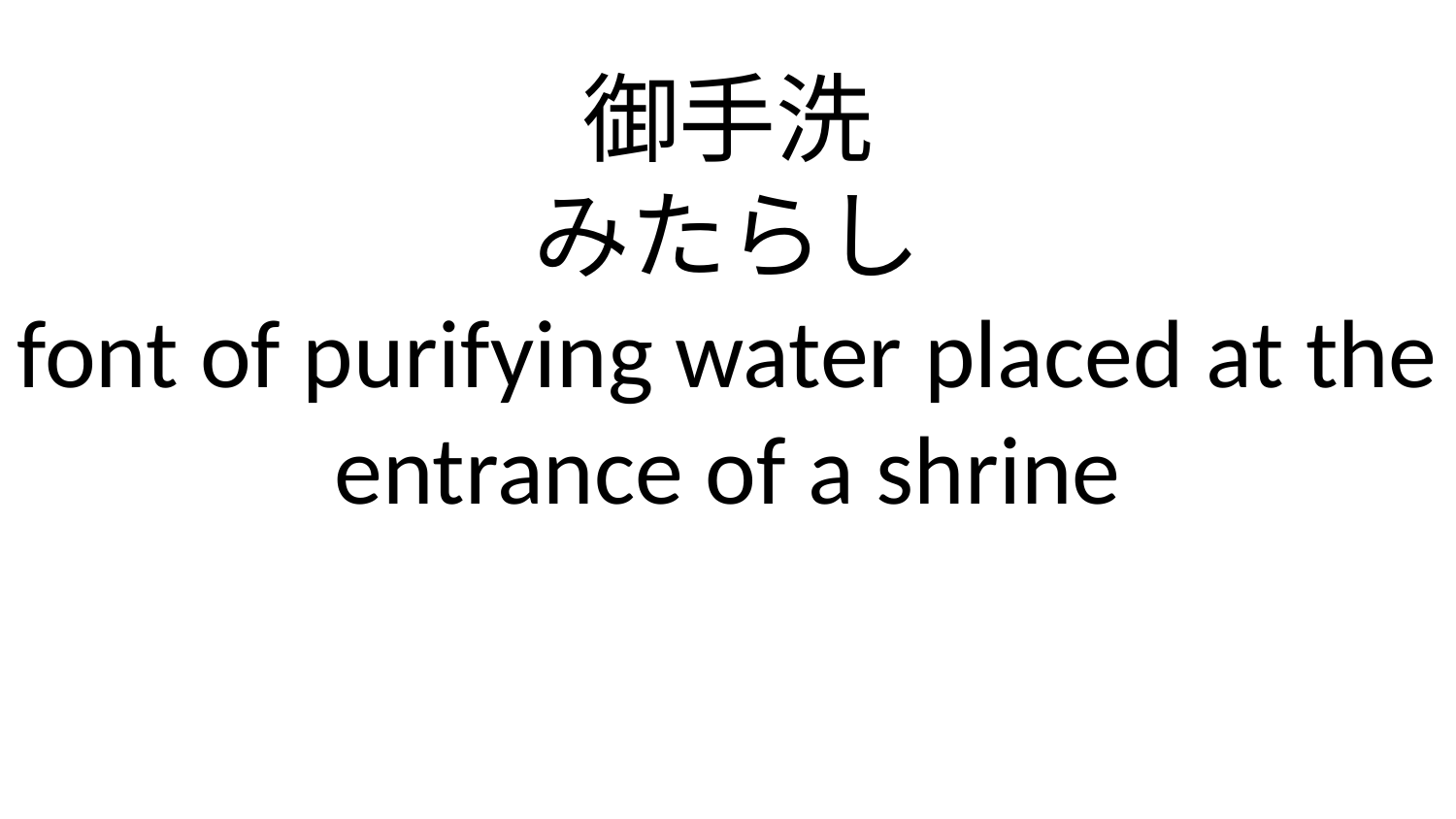

御手洗
みたらし
font of purifying water placed at the entrance of a shrine